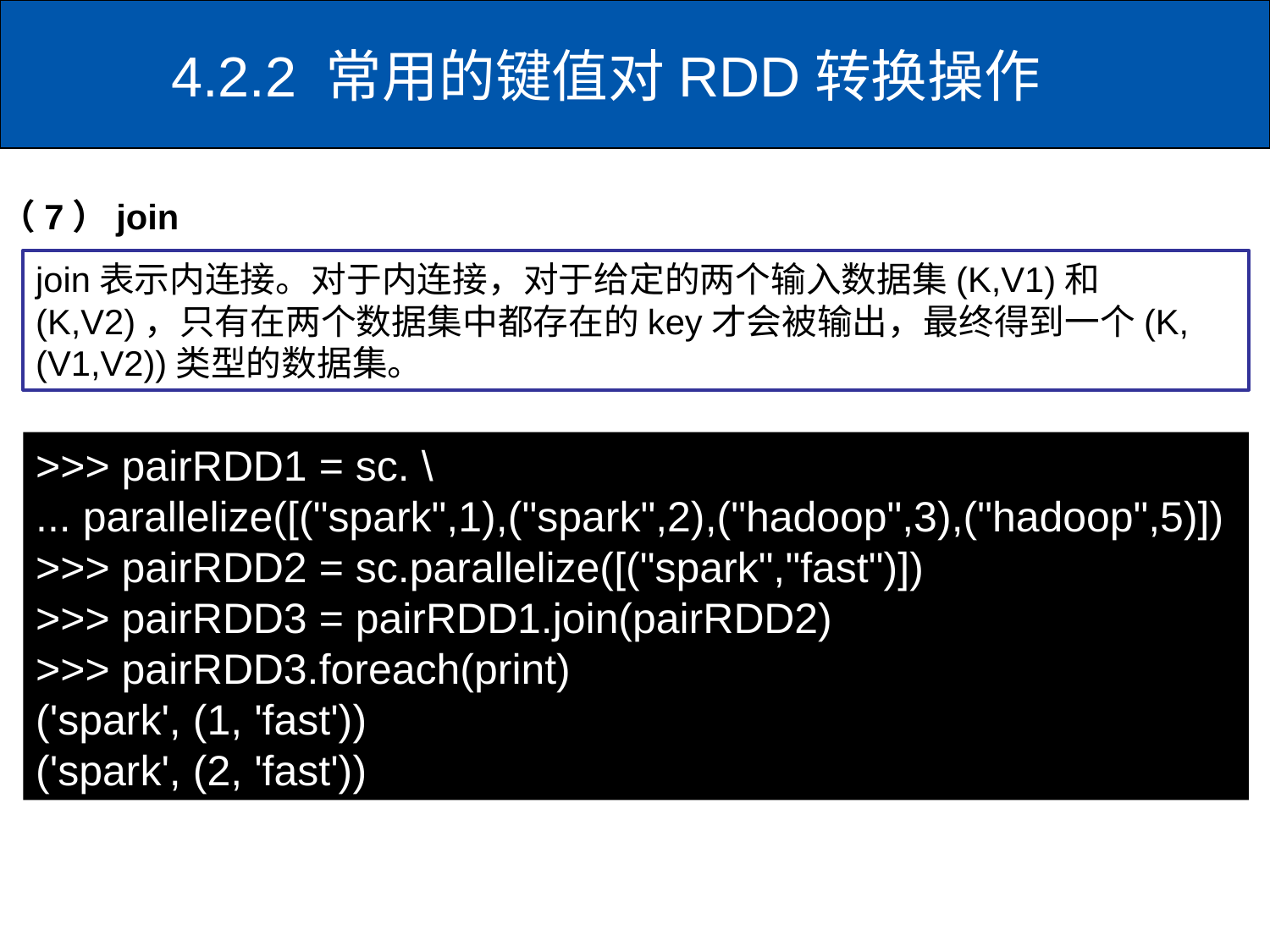

# 4.2.2 常用的键值对RDD转换操作
（7）join
join表示内连接。对于内连接，对于给定的两个输入数据集(K,V1)和(K,V2)，只有在两个数据集中都存在的key才会被输出，最终得到一个(K,(V1,V2))类型的数据集。
>>> pairRDD1 = sc. \
... parallelize([("spark",1),("spark",2),("hadoop",3),("hadoop",5)])
>>> pairRDD2 = sc.parallelize([("spark","fast")])
>>> pairRDD3 = pairRDD1.join(pairRDD2)
>>> pairRDD3.foreach(print)
('spark', (1, 'fast'))
('spark', (2, 'fast'))